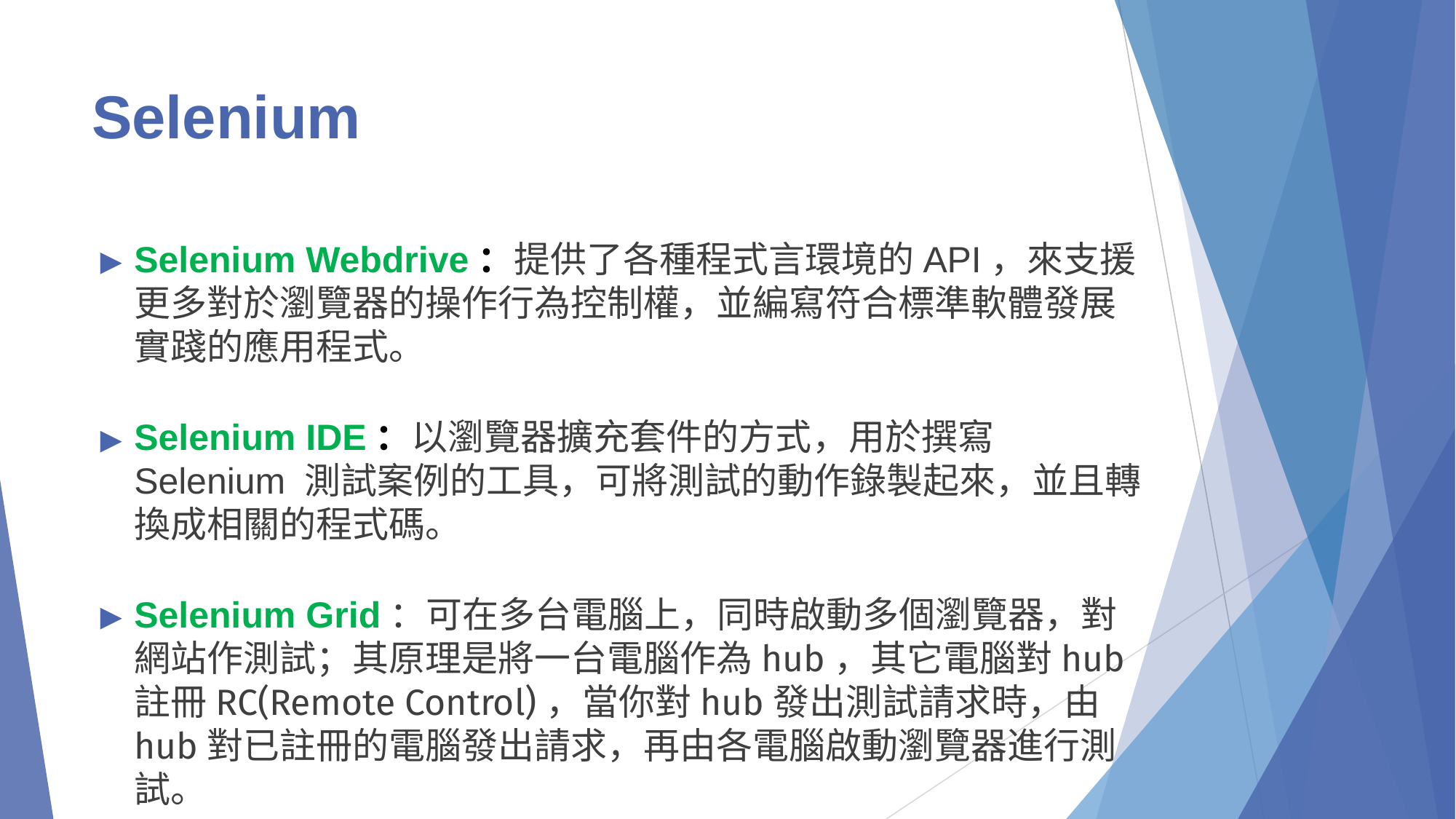

# Selenium
Selenium Webdrive：提供了各種程式言環境的API，來支援更多對於瀏覽器的操作行為控制權，並編寫符合標準軟體發展實踐的應用程式。

Selenium IDE：以瀏覽器擴充套件的方式，用於撰寫Selenium 測試案例的工具，可將測試的動作錄製起來，並且轉換成相關的程式碼。

Selenium Grid：可在多台電腦上，同時啟動多個瀏覽器，對網站作測試；其原理是將一台電腦作為hub，其它電腦對hub註冊RC(Remote Control)，當你對hub發出測試請求時，由hub對已註冊的電腦發出請求，再由各電腦啟動瀏覽器進行測試。